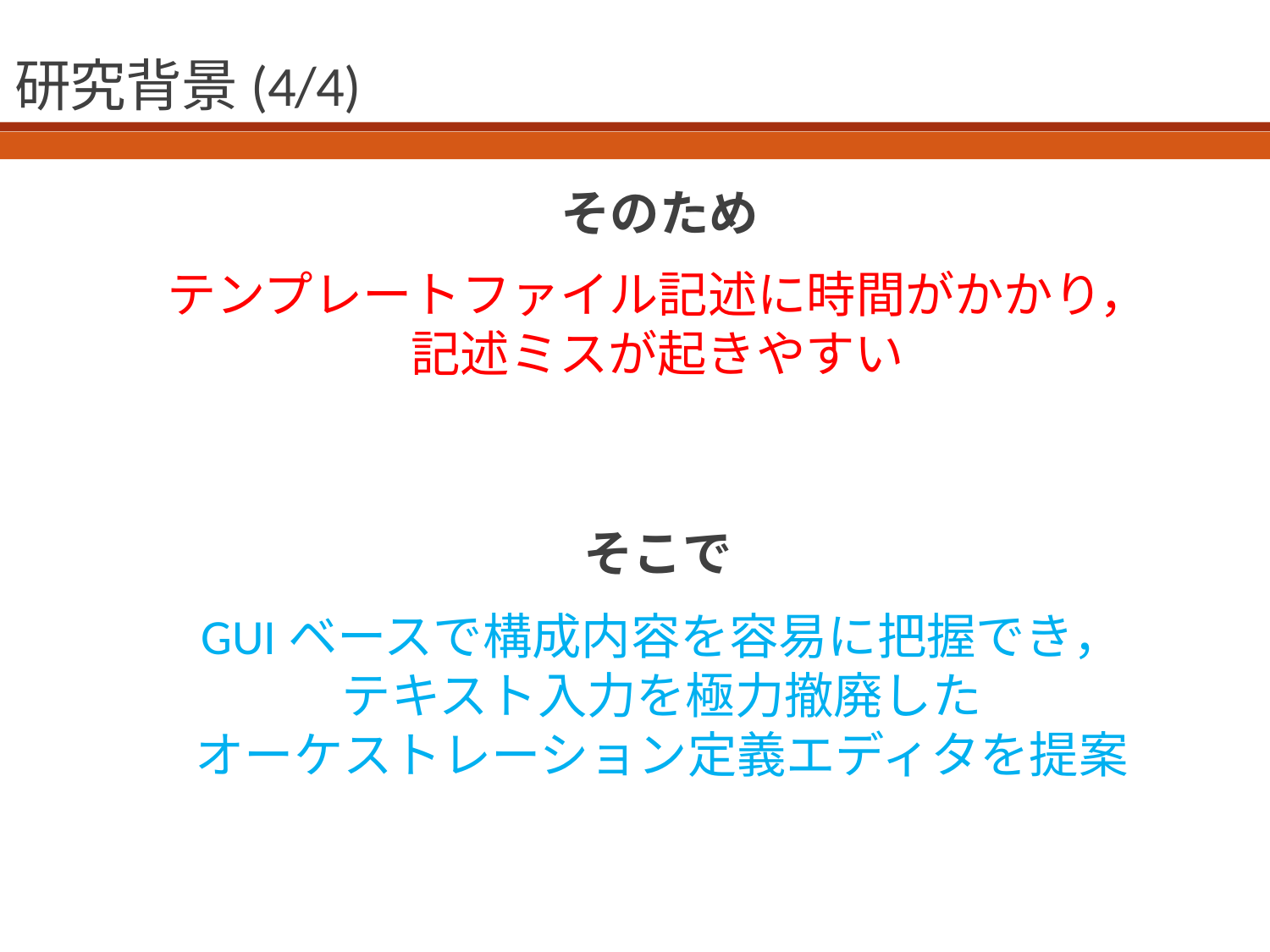

# 研究背景(4/4)
そのため
テンプレートファイル記述に時間がかかり，
記述ミスが起きやすい
そこで
GUIベースで構成内容を容易に把握でき，
テキスト入力を極力撤廃した
オーケストレーション定義エディタを提案